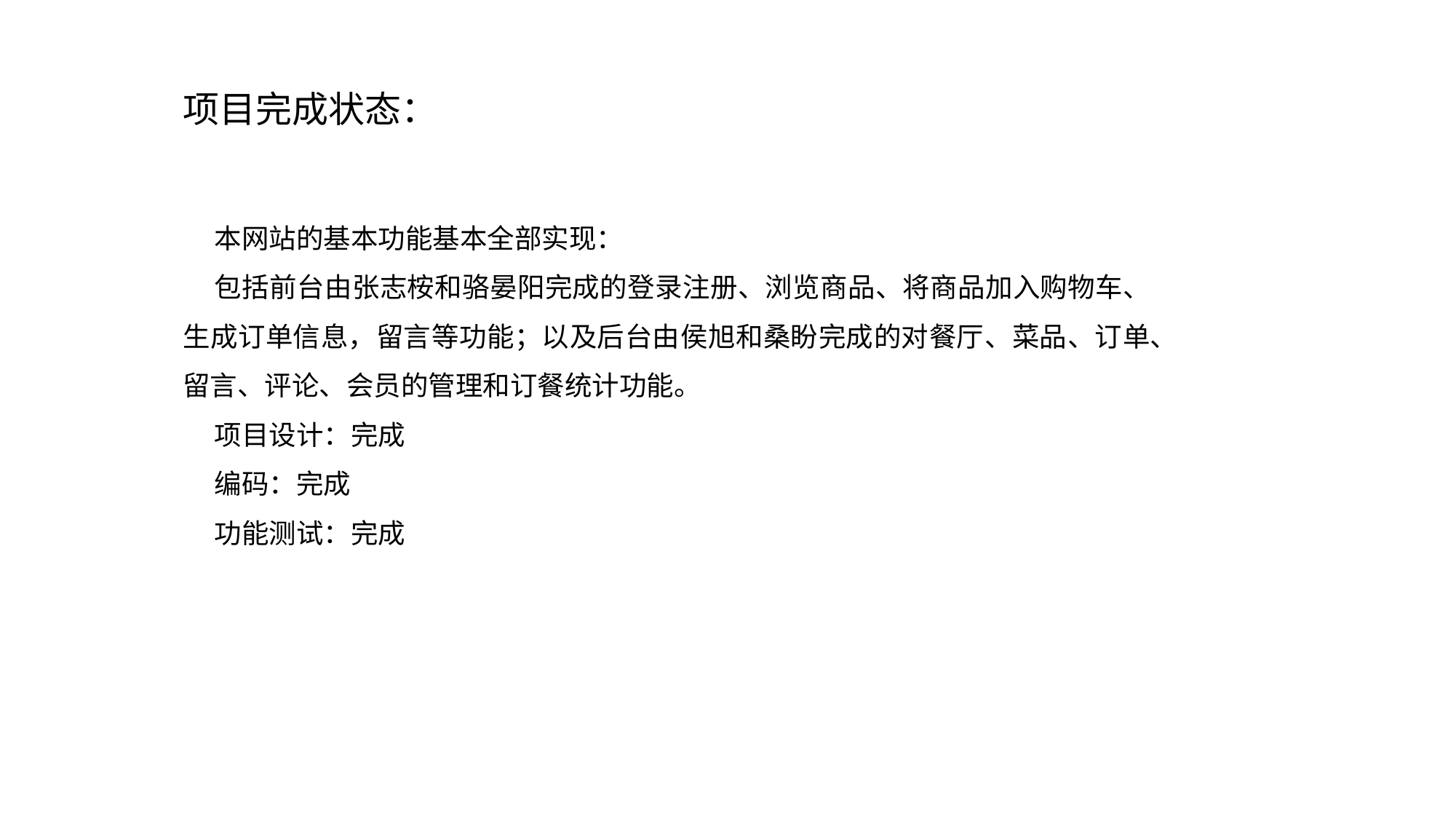

项目完成状态：
本网站的基本功能基本全部实现：
包括前台由张志桉和骆晏阳完成的登录注册、浏览商品、将商品加入购物车、生成订单信息，留言等功能；以及后台由侯旭和桑盼完成的对餐厅、菜品、订单、留言、评论、会员的管理和订餐统计功能。
项目设计：完成
编码：完成
功能测试：完成